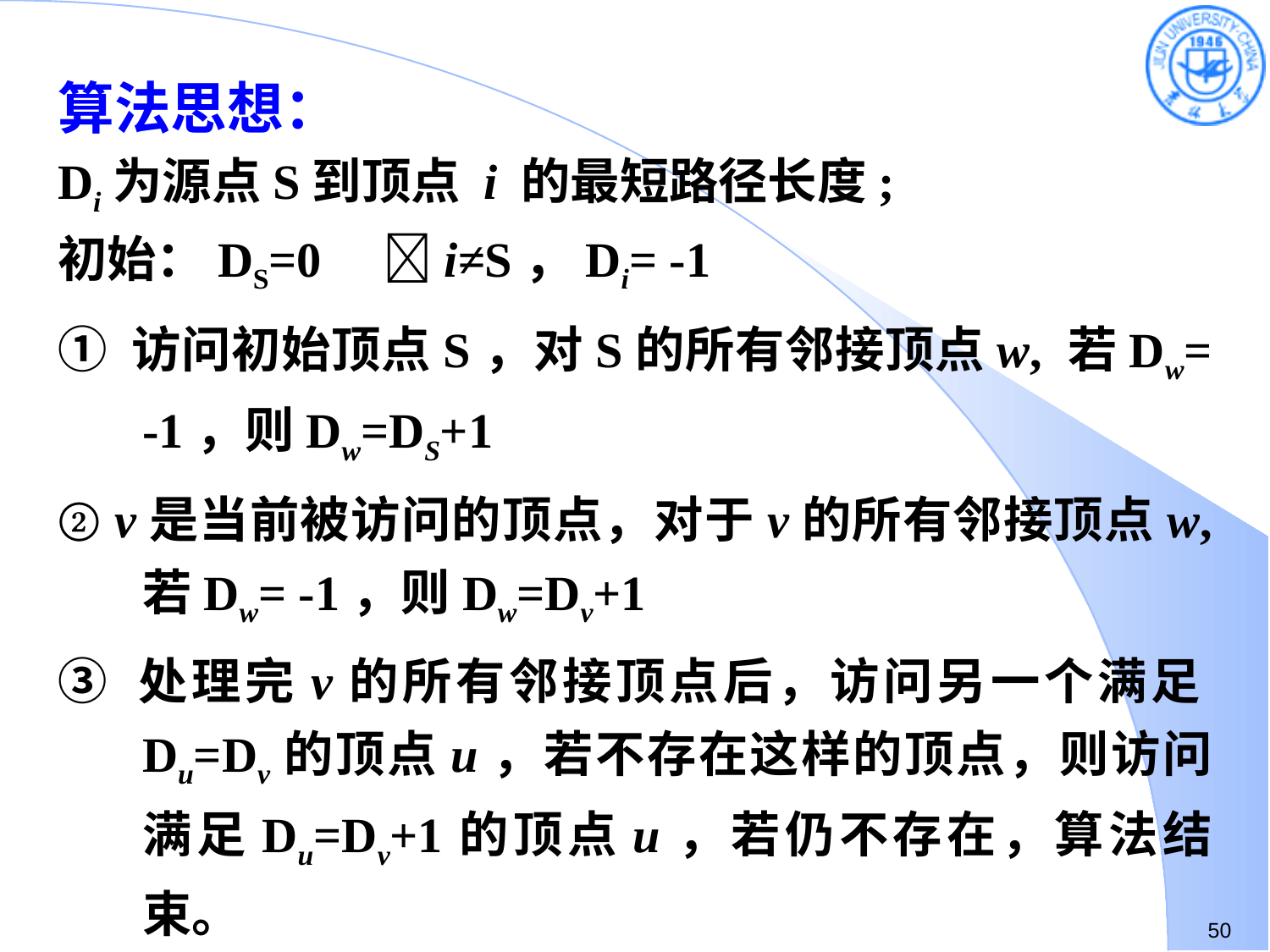

算法思想：
Di为源点S到顶点 i 的最短路径长度;
初始：DS=0　∀i≠S，Di= -1
① 访问初始顶点S，对S的所有邻接顶点w, 若Dw= -1，则Dw=DS+1
② v是当前被访问的顶点，对于v的所有邻接顶点w, 若Dw= -1，则Dw=Dv+1
③ 处理完v的所有邻接顶点后，访问另一个满足Du=Dv的顶点u，若不存在这样的顶点，则访问满足Du=Dv+1的顶点u，若仍不存在，算法结束。